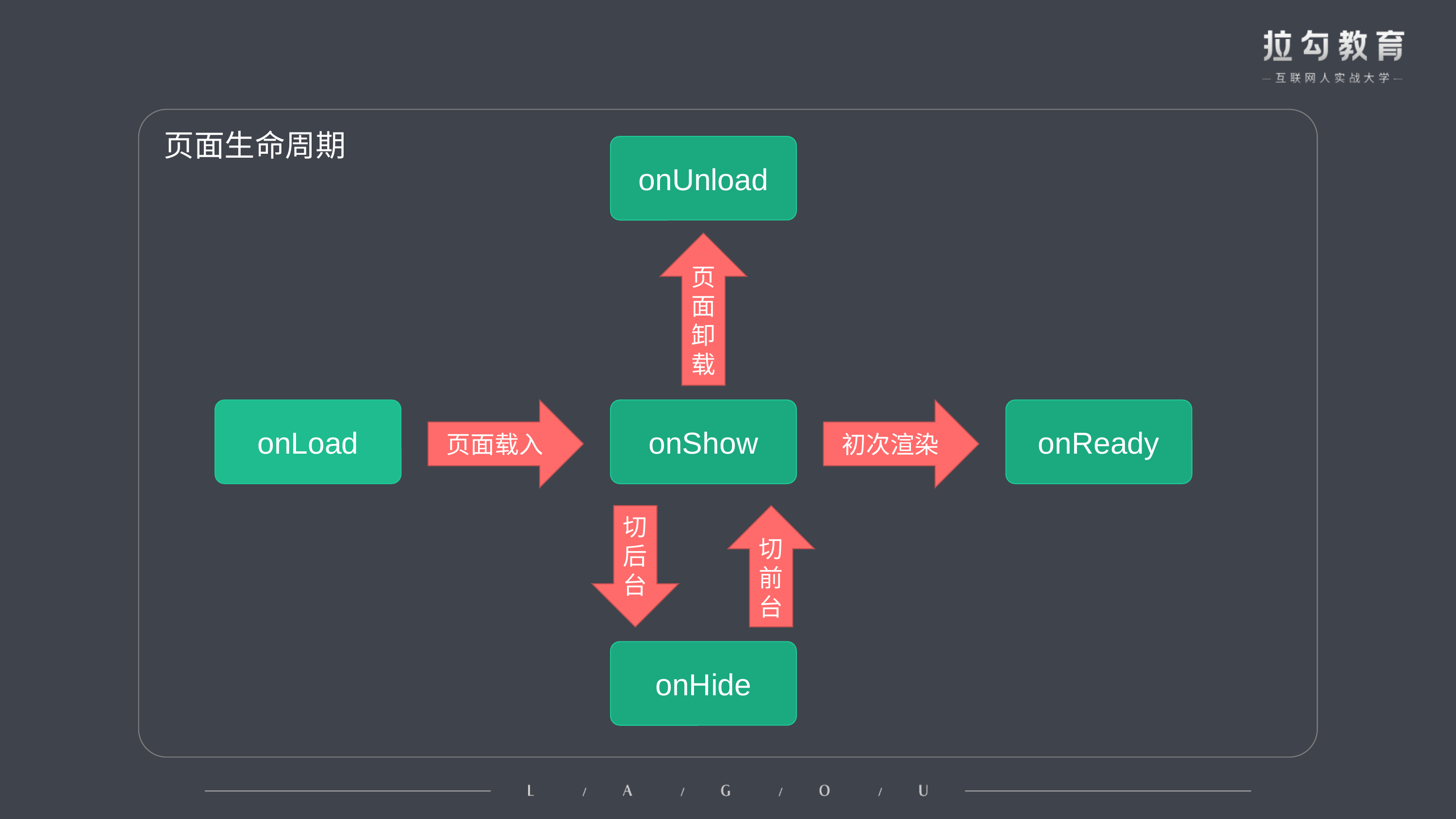

页面生命周期
onUnload
页面卸载
onLoad
页面载入
初次渲染
onReady
onShow
切后台
切前台
onHide